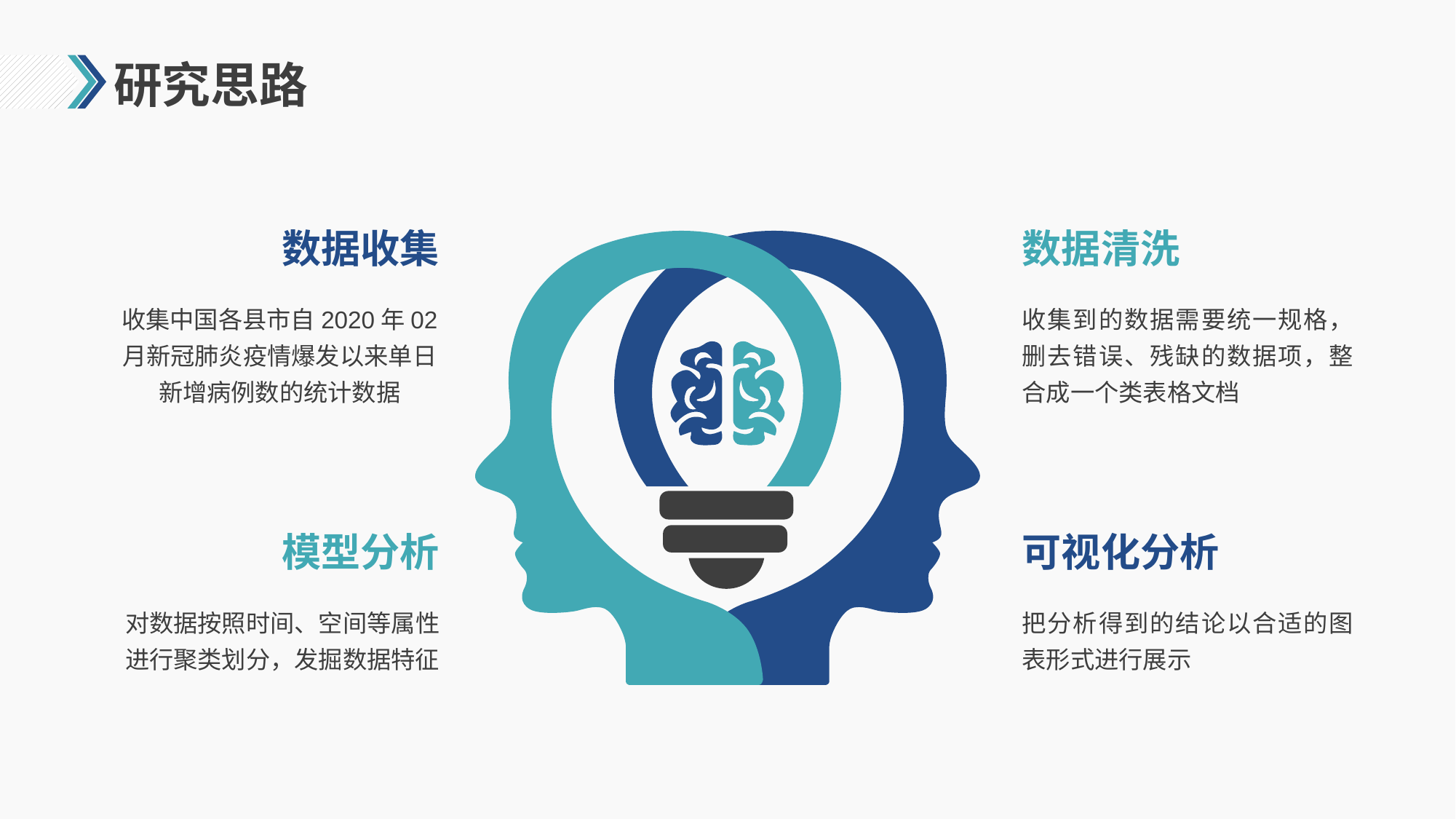

# 研究思路
数据收集
数据清洗

收集中国各县市自2020年02 月新冠肺炎疫情爆发以来单日新增病例数的统计数据
收集到的数据需要统一规格，删去错误、残缺的数据项，整合成一个类表格文档
模型分析
可视化分析
对数据按照时间、空间等属性进行聚类划分，发掘数据特征
把分析得到的结论以合适的图表形式进行展示